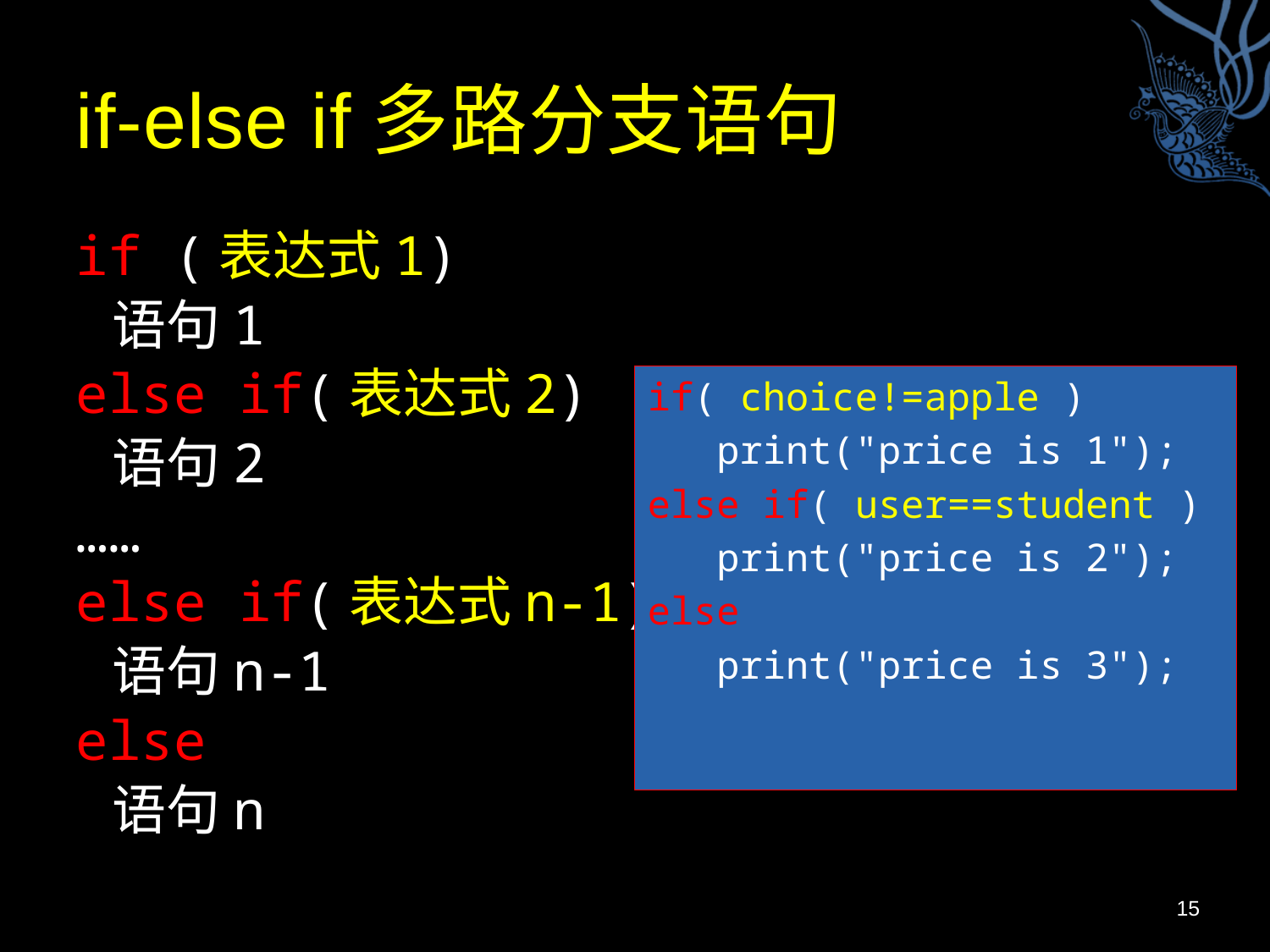

# if-else if多路分支语句
if (表达式1)
  语句1
else if(表达式2)
  语句2
……
else if(表达式n-1)
  语句n-1
else
  语句n

if( choice!=apple )
   print("price is 1");
else if( user==student )
   print("price is 2");
else
   print("price is 3");

15